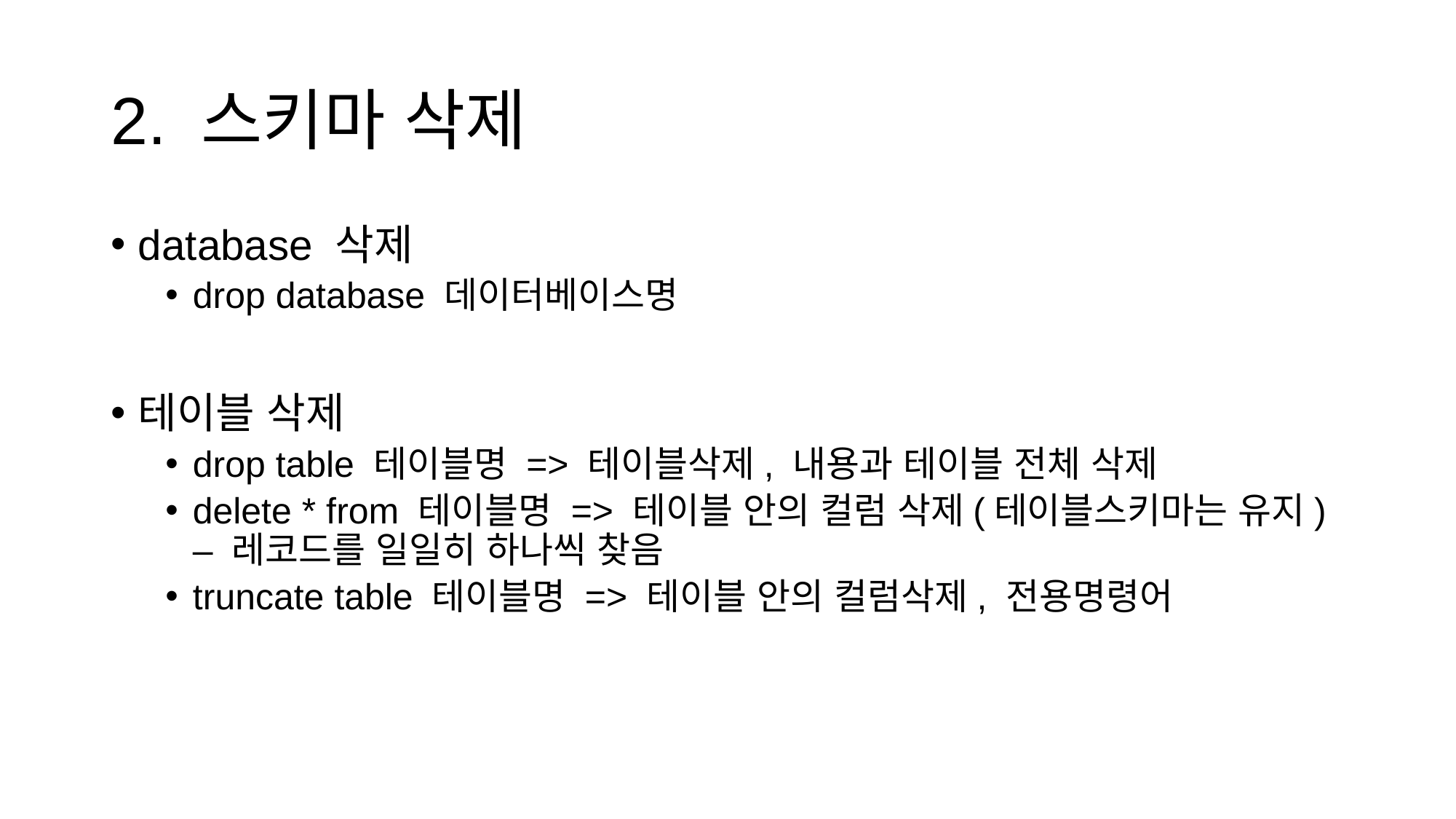

# 2. 스키마 삭제
database 삭제
drop database 데이터베이스명

테이블 삭제
drop table 테이블명 => 테이블삭제, 내용과 테이블 전체 삭제
delete * from 테이블명 => 테이블 안의 컬럼 삭제(테이블스키마는 유지) – 레코드를 일일히 하나씩 찾음
truncate table 테이블명 => 테이블 안의 컬럼삭제, 전용명령어